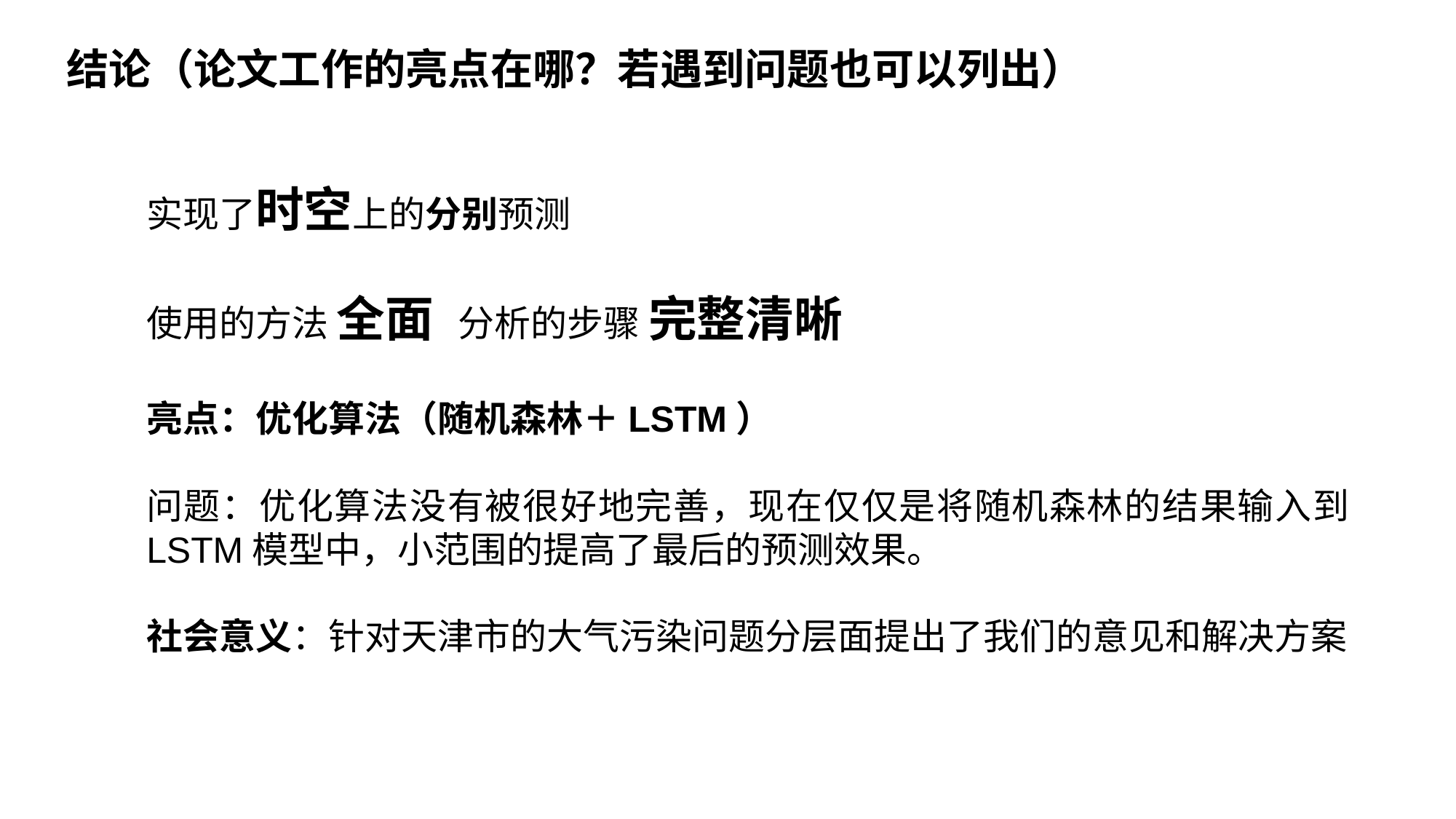

结论（论文工作的亮点在哪？若遇到问题也可以列出）
实现了时空上的分别预测
使用的方法 全面   分析的步骤 完整清晰
亮点：优化算法（随机森林＋LSTM）

问题：优化算法没有被很好地完善，现在仅仅是将随机森林的结果输入到LSTM模型中，小范围的提高了最后的预测效果。

社会意义：针对天津市的大气污染问题分层面提出了我们的意见和解决方案